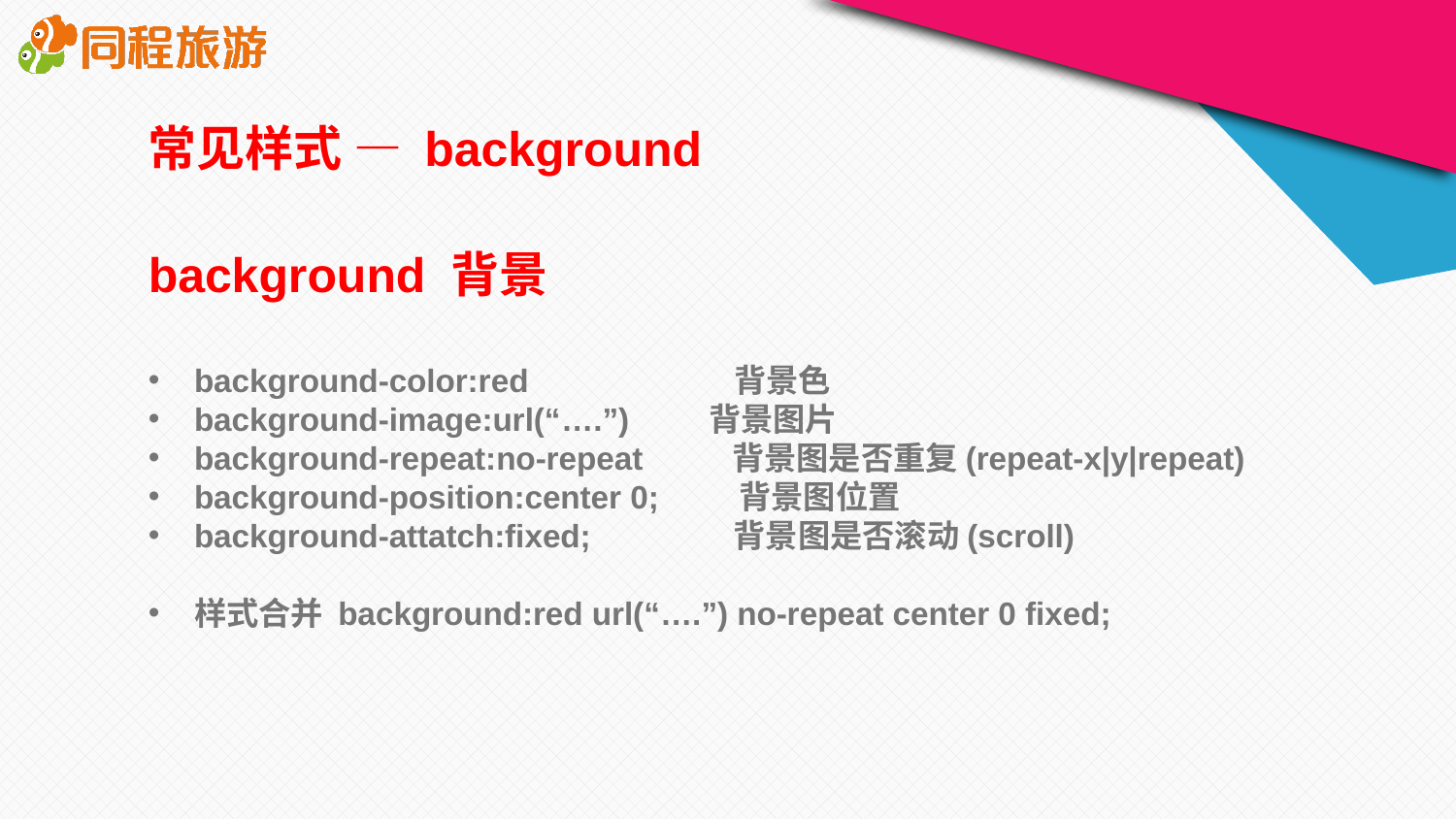

常见样式 — background
background 背景

background-color:red                      背景色
background-image:url(“….”)        背景图片
background-repeat:no-repeat         背景图是否重复(repeat-x|y|repeat)
background-position:center 0;        背景图位置
background-attatch:fixed;               背景图是否滚动(scroll)

样式合并 background:red url(“….”) no-repeat center 0 fixed;